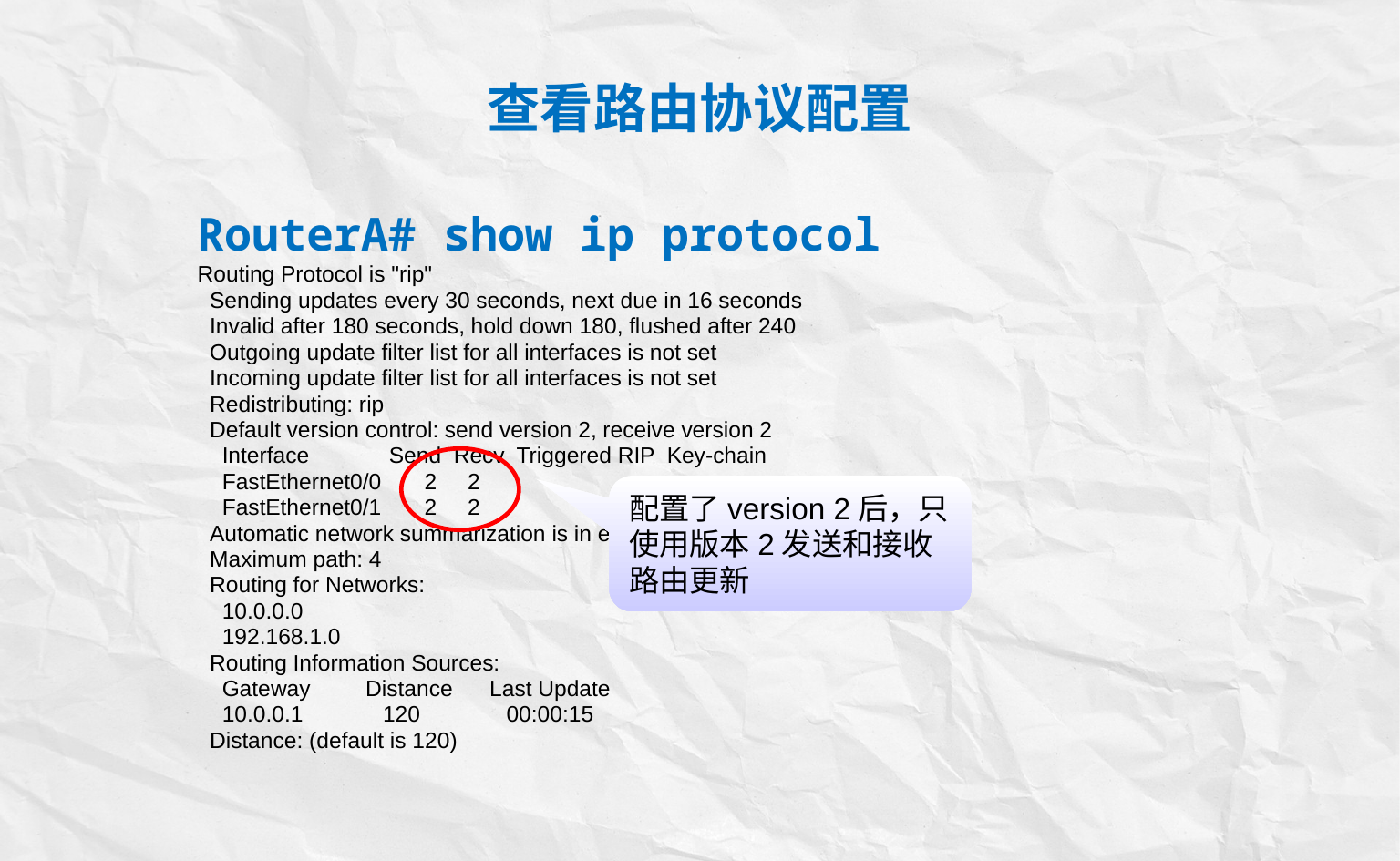

# 查看路由协议配置
RouterA# show ip protocol
Routing Protocol is "rip"
  Sending updates every 30 seconds, next due in 16 seconds
  Invalid after 180 seconds, hold down 180, flushed after 240
  Outgoing update filter list for all interfaces is not set
  Incoming update filter list for all interfaces is not set
  Redistributing: rip
  Default version control: send version 2, receive version 2
    Interface             Send  Recv  Triggered RIP  Key-chain
    FastEthernet0/0       2     2
    FastEthernet0/1       2     2
  Automatic network summarization is in effect
  Maximum path: 4
  Routing for Networks:
    10.0.0.0
    192.168.1.0
  Routing Information Sources:
    Gateway         Distance      Last Update
    10.0.0.1             120              00:00:15
  Distance: (default is 120)

配置了version 2后，只使用版本2发送和接收路由更新

47